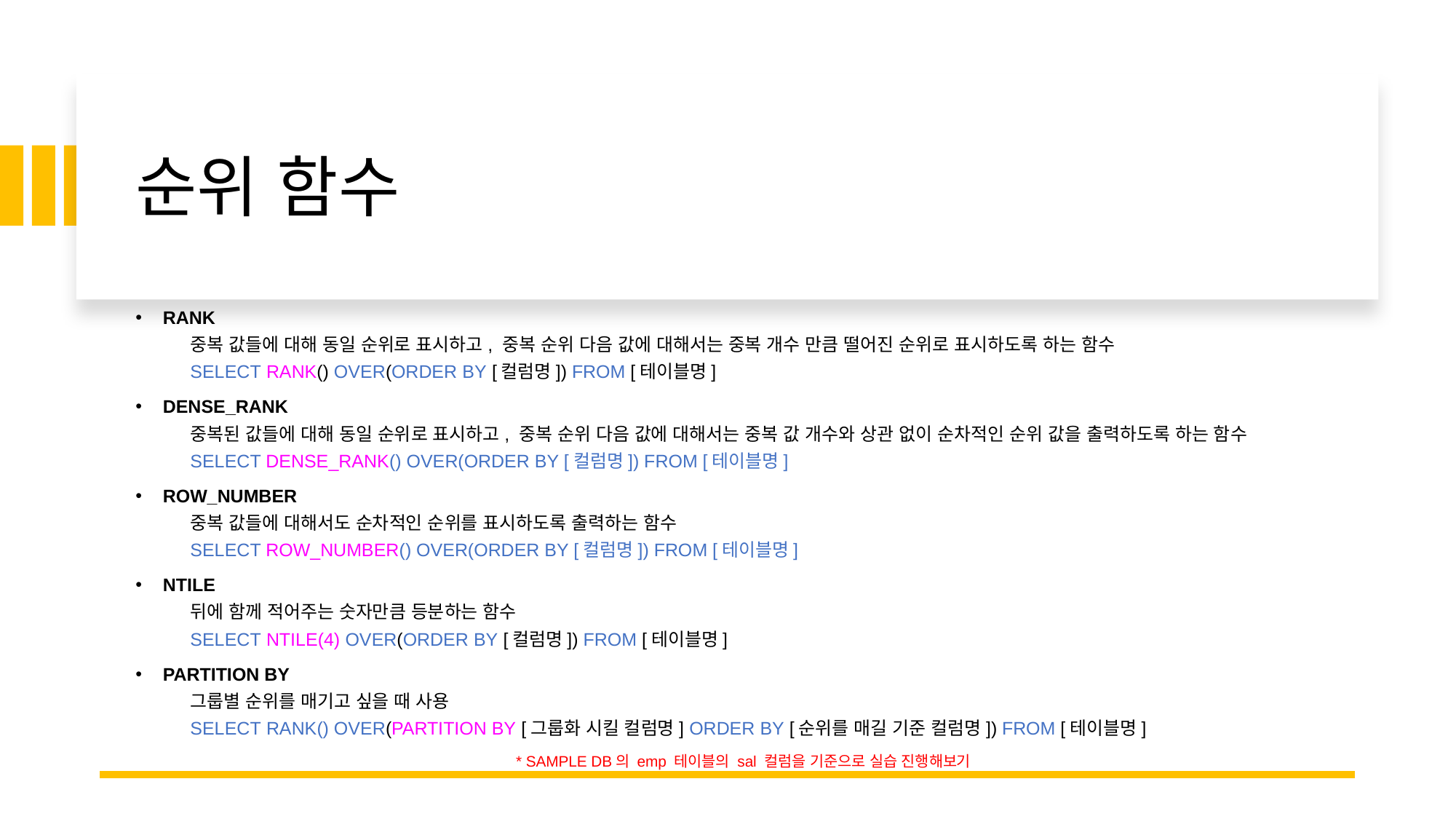

# 순위 함수
RANK
중복 값들에 대해 동일 순위로 표시하고, 중복 순위 다음 값에 대해서는 중복 개수 만큼 떨어진 순위로 표시하도록 하는 함수
SELECT RANK() OVER(ORDER BY [컬럼명]) FROM [테이블명]
DENSE_RANK
중복된 값들에 대해 동일 순위로 표시하고, 중복 순위 다음 값에 대해서는 중복 값 개수와 상관 없이 순차적인 순위 값을 출력하도록 하는 함수
SELECT DENSE_RANK() OVER(ORDER BY [컬럼명]) FROM [테이블명]
ROW_NUMBER
중복 값들에 대해서도 순차적인 순위를 표시하도록 출력하는 함수
SELECT ROW_NUMBER() OVER(ORDER BY [컬럼명]) FROM [테이블명]
NTILE
뒤에 함께 적어주는 숫자만큼 등분하는 함수
SELECT NTILE(4) OVER(ORDER BY [컬럼명]) FROM [테이블명]
PARTITION BY
그룹별 순위를 매기고 싶을 때 사용
SELECT RANK() OVER(PARTITION BY [그룹화 시킬 컬럼명] ORDER BY [순위를 매길 기준 컬럼명]) FROM [테이블명]
* SAMPLE DB의 emp 테이블의 sal 컬럼을 기준으로 실습 진행해보기